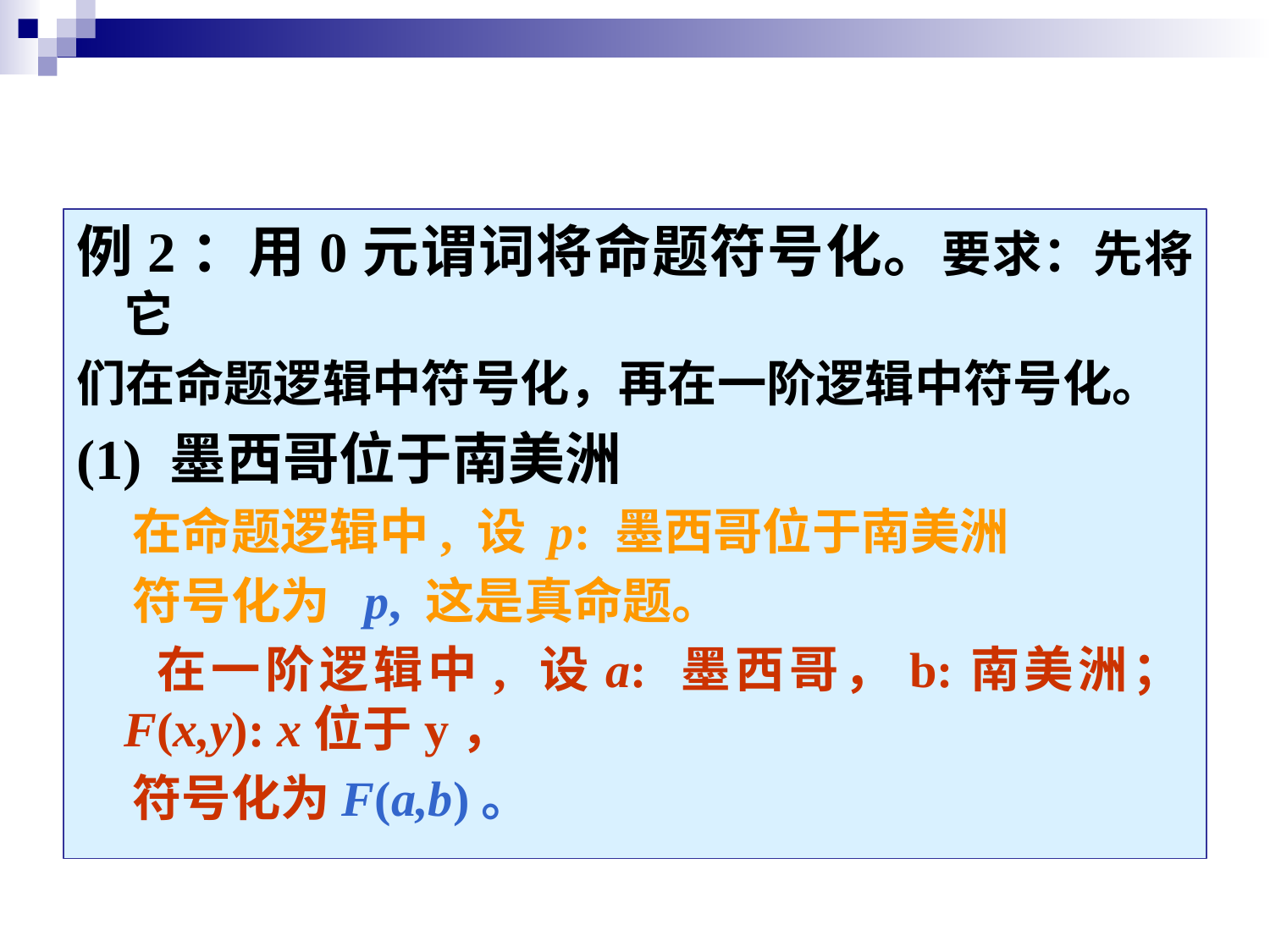

#
例2：用0元谓词将命题符号化。要求：先将它
们在命题逻辑中符号化，再在一阶逻辑中符号化。
(1) 墨西哥位于南美洲
    在命题逻辑中, 设 p: 墨西哥位于南美洲
    符号化为  p, 这是真命题。
    在一阶逻辑中, 设a: 墨西哥，b:南美洲；F(x,y): x位于y，
    符号化为F(a,b)。
12